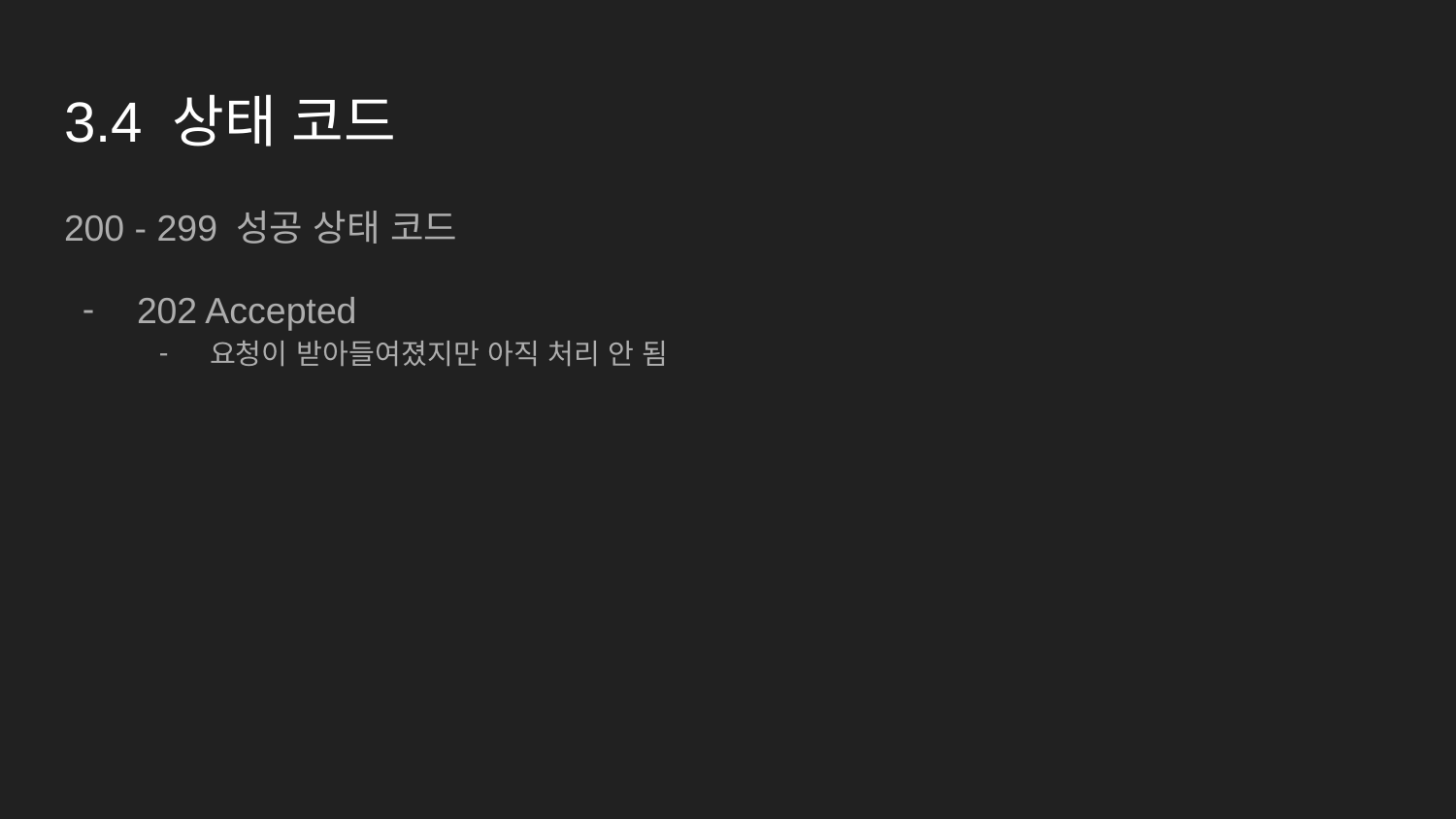

# 3.4 상태 코드
200 - 299 성공 상태 코드
202 Accepted
요청이 받아들여졌지만 아직 처리 안 됨